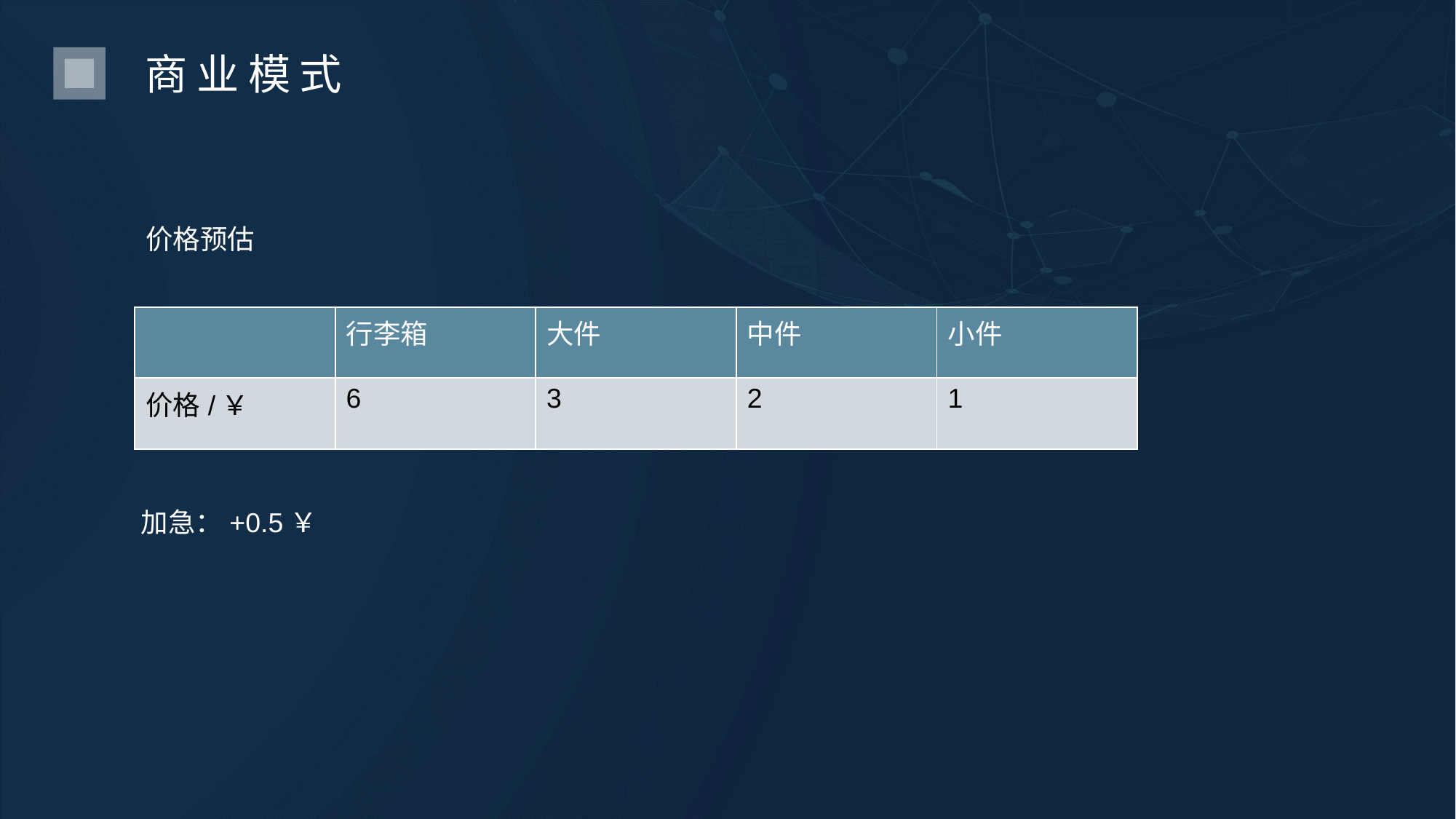

商业模式

价格预估

|  | 行李箱 | 大件 | 中件 | 小件 |
| --- | --- | --- | --- | --- |
| 价格/￥ | 6 | 3 | 2 | 1 |
加急：+0.5￥